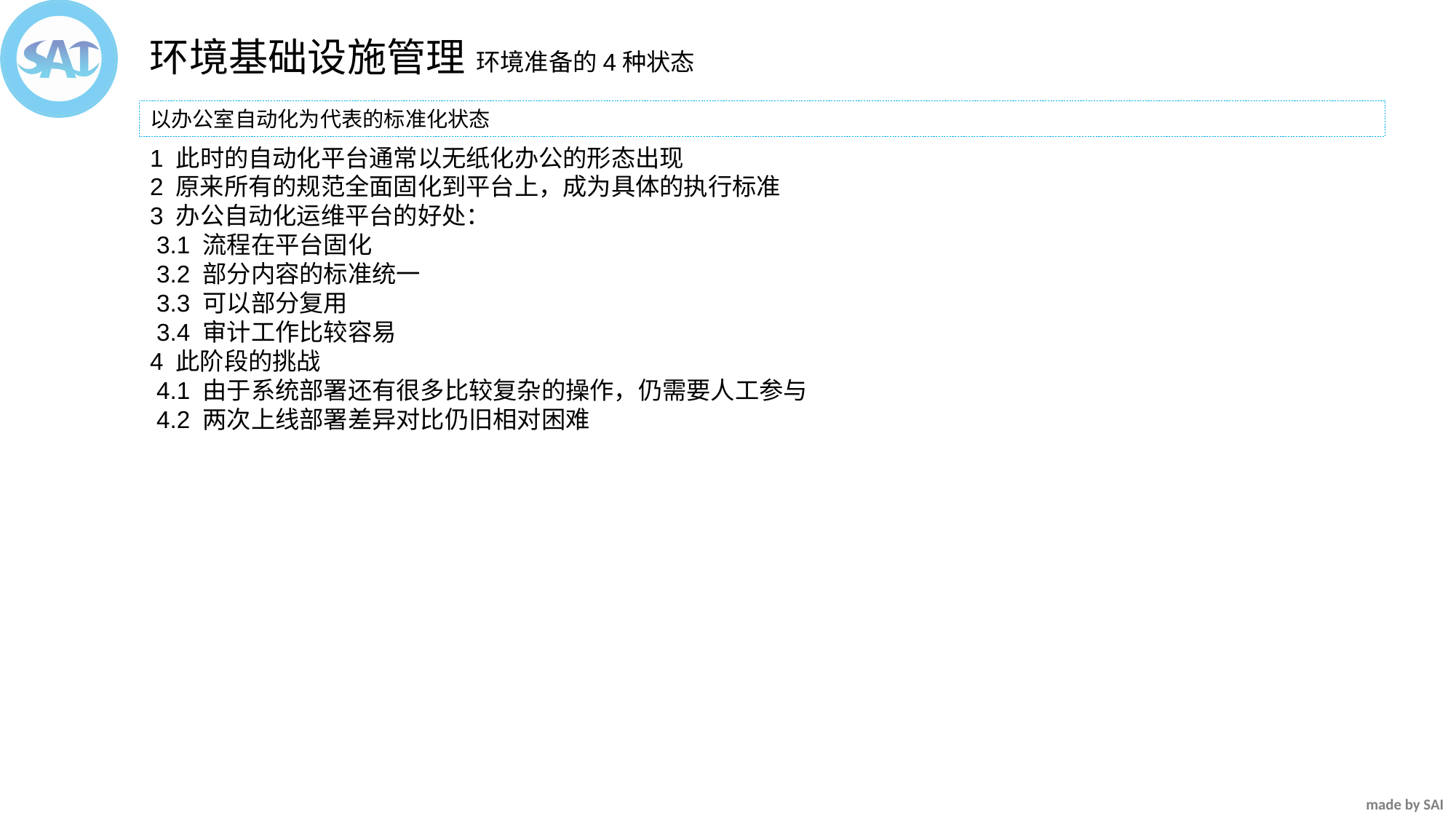

环境基础设施管理
环境准备的4种状态
以办公室自动化为代表的标准化状态
1 此时的自动化平台通常以无纸化办公的形态出现
2 原来所有的规范全面固化到平台上，成为具体的执行标准
3 办公自动化运维平台的好处：
 3.1 流程在平台固化
 3.2 部分内容的标准统一
 3.3 可以部分复用
 3.4 审计工作比较容易
4 此阶段的挑战
 4.1 由于系统部署还有很多比较复杂的操作，仍需要人工参与
 4.2 两次上线部署差异对比仍旧相对困难